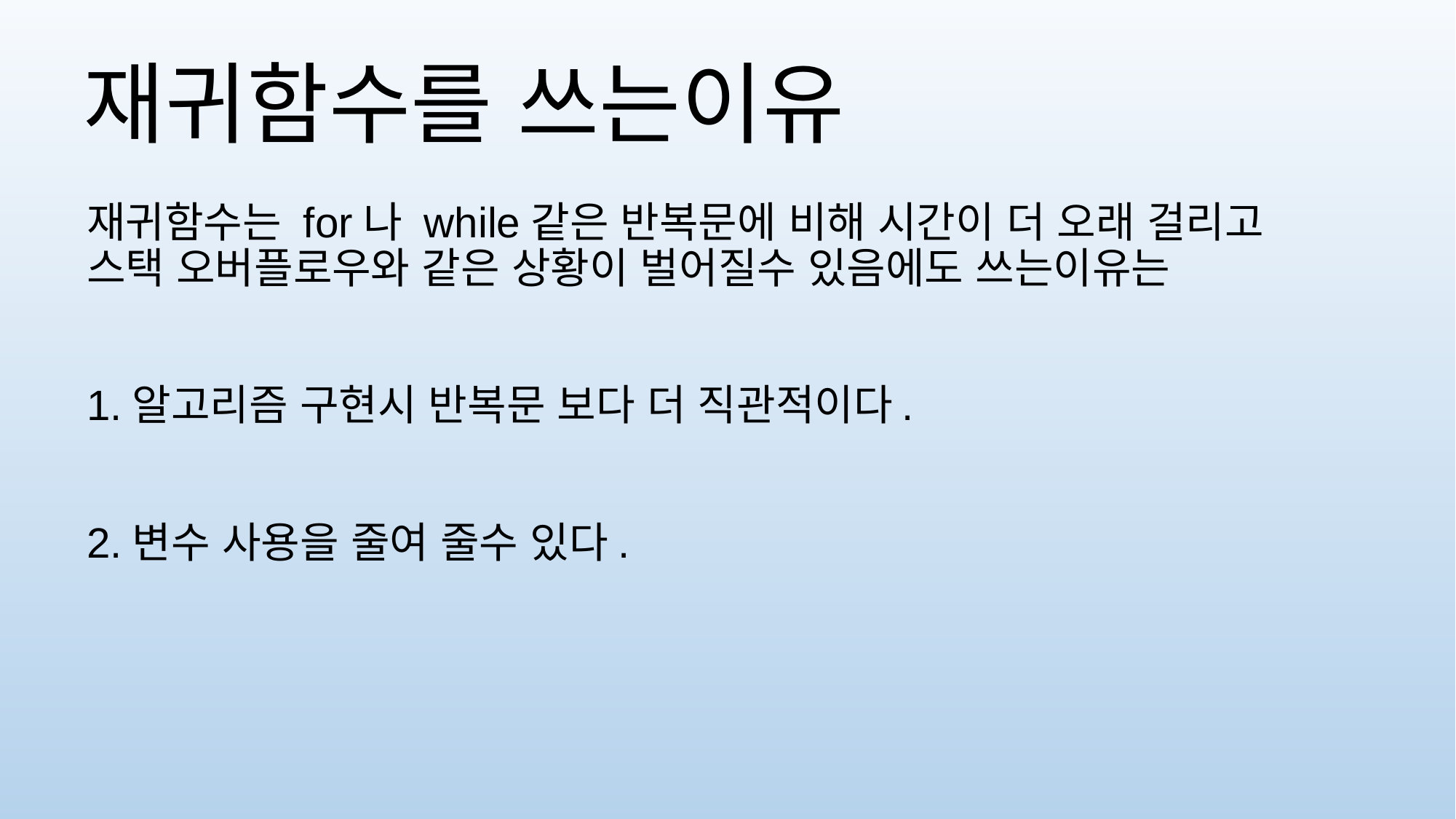

# 재귀함수를 쓰는이유
재귀함수는 for나 while같은 반복문에 비해 시간이 더 오래 걸리고
스택 오버플로우와 같은 상황이 벌어질수 있음에도 쓰는이유는

1.알고리즘 구현시 반복문 보다 더 직관적이다.

2.변수 사용을 줄여 줄수 있다.